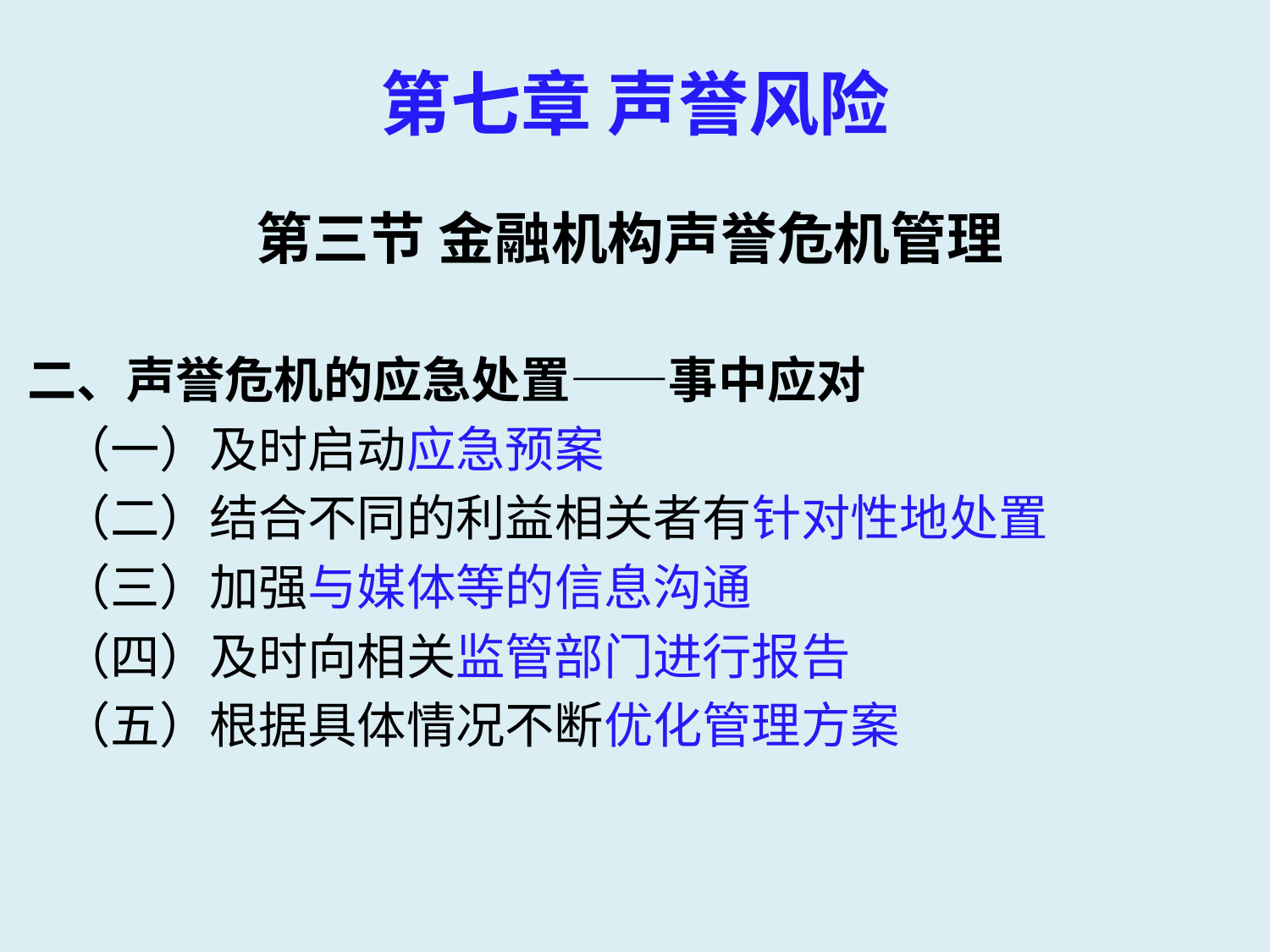

# 第七章 声誉风险
第三节 金融机构声誉危机管理

二、声誉危机的应急处置——事中应对
  （一）及时启动应急预案
  （二）结合不同的利益相关者有针对性地处置
  （三）加强与媒体等的信息沟通
  （四）及时向相关监管部门进行报告
  （五）根据具体情况不断优化管理方案